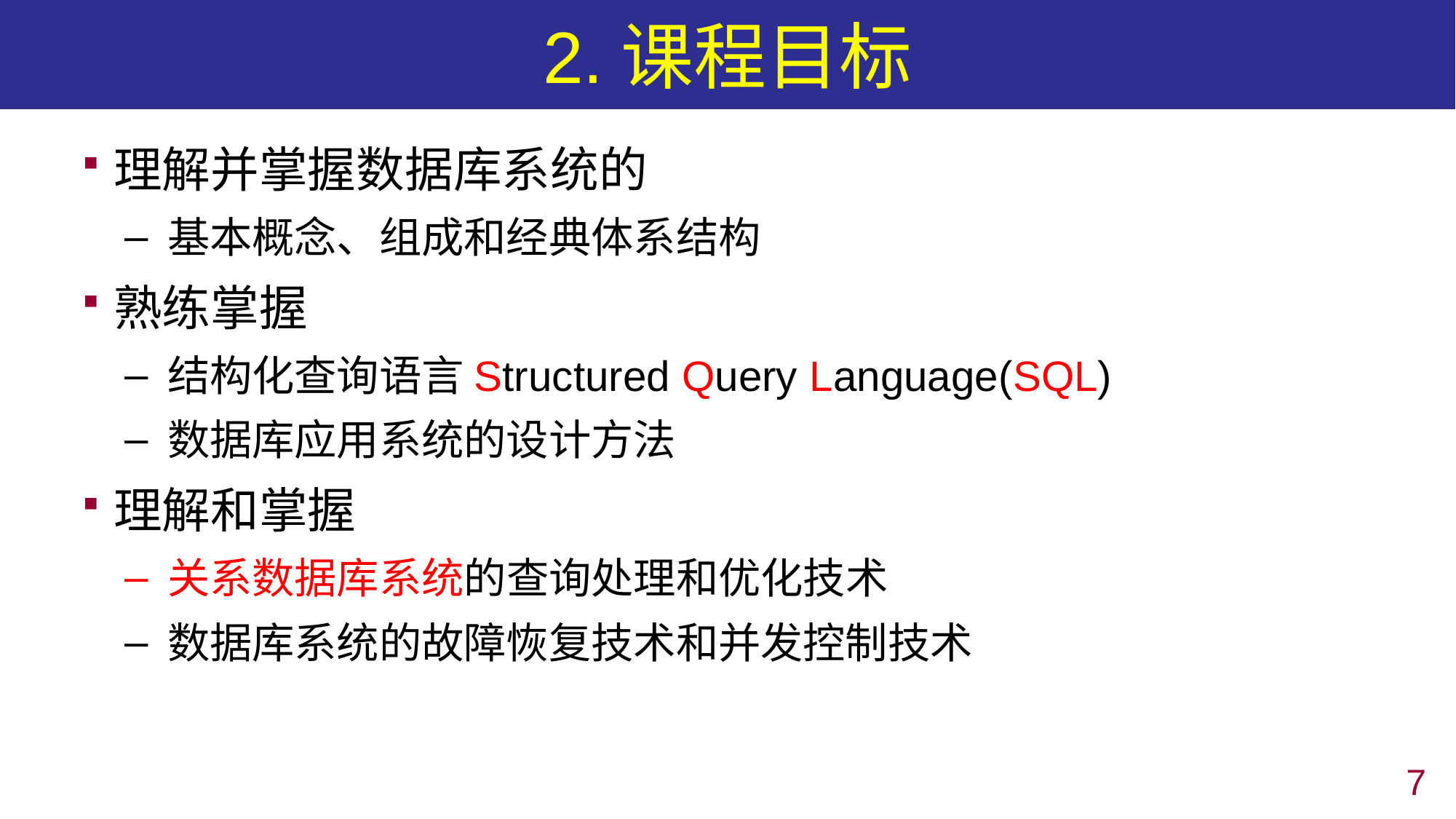

# 2.课程目标
理解并掌握数据库系统的
基本概念、组成和经典体系结构
熟练掌握
结构化查询语言Structured Query Language(SQL)
数据库应用系统的设计方法
理解和掌握
关系数据库系统的查询处理和优化技术
数据库系统的故障恢复技术和并发控制技术
7